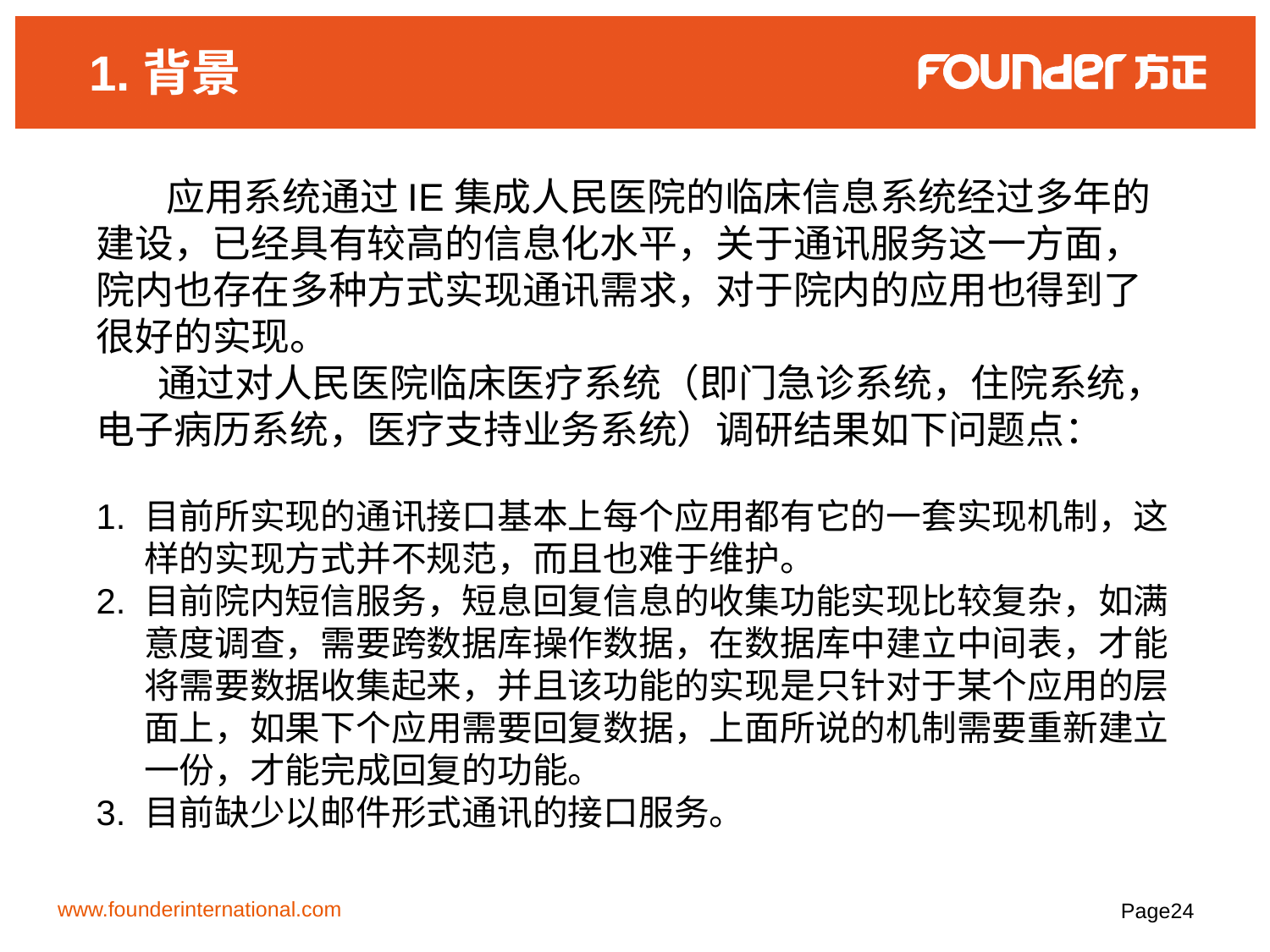

# 1.背景
       应用系统通过IE集成人民医院的临床信息系统经过多年的建设，已经具有较高的信息化水平，关于通讯服务这一方面，院内也存在多种方式实现通讯需求，对于院内的应用也得到了很好的实现。
      通过对人民医院临床医疗系统（即门急诊系统，住院系统，电子病历系统，医疗支持业务系统）调研结果如下问题点：

目前所实现的通讯接口基本上每个应用都有它的一套实现机制，这样的实现方式并不规范，而且也难于维护。
目前院内短信服务，短息回复信息的收集功能实现比较复杂，如满意度调查，需要跨数据库操作数据，在数据库中建立中间表，才能将需要数据收集起来，并且该功能的实现是只针对于某个应用的层面上，如果下个应用需要回复数据，上面所说的机制需要重新建立一份，才能完成回复的功能。
目前缺少以邮件形式通讯的接口服务。
www.founderinternational.com
Page24